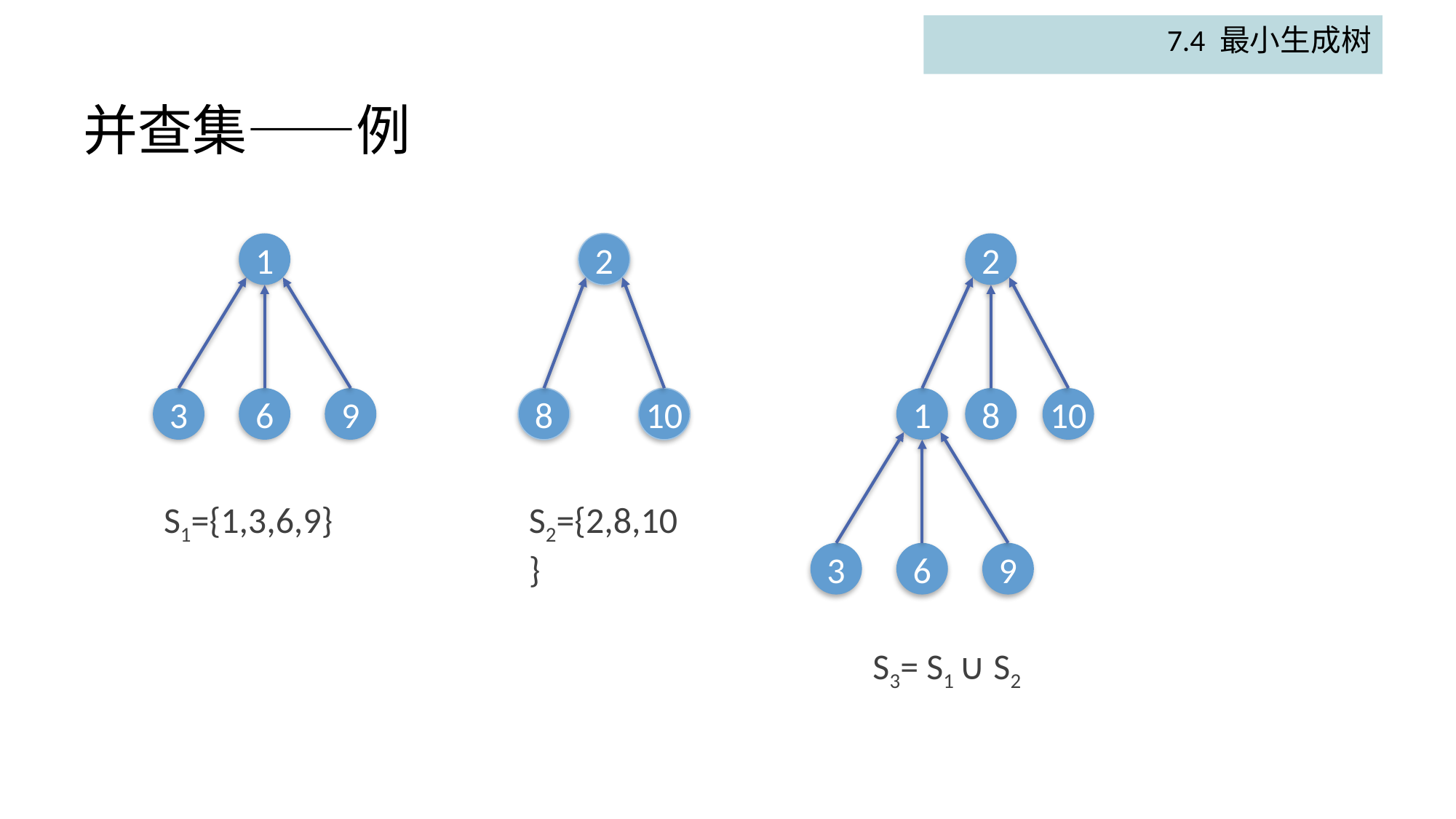

7.4 最小生成树
# 并查集——例
1
3
6
9
S1={1,3,6,9}
2
8
10
S2={2,8,10}
2
1
8
10
3
6
9
S3= S1 ∪ S2